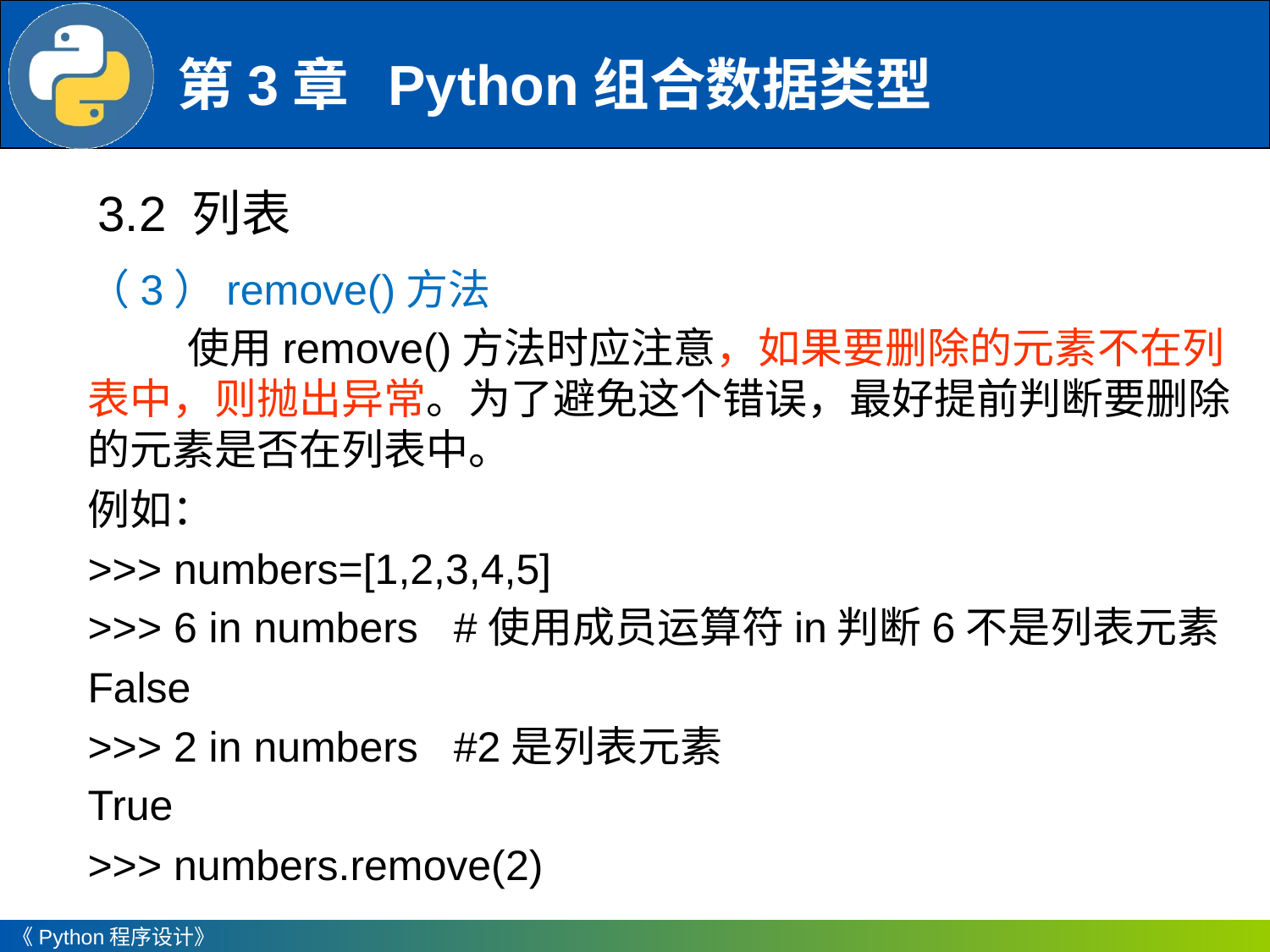

3.2 列表
（3）remove()方法
使用remove()方法时应注意，如果要删除的元素不在列表中，则抛出异常。为了避免这个错误，最好提前判断要删除的元素是否在列表中。
例如：
>>> numbers=[1,2,3,4,5]
>>> 6 in numbers   #使用成员运算符in判断6不是列表元素
False
>>> 2 in numbers   #2是列表元素
True
>>> numbers.remove(2)